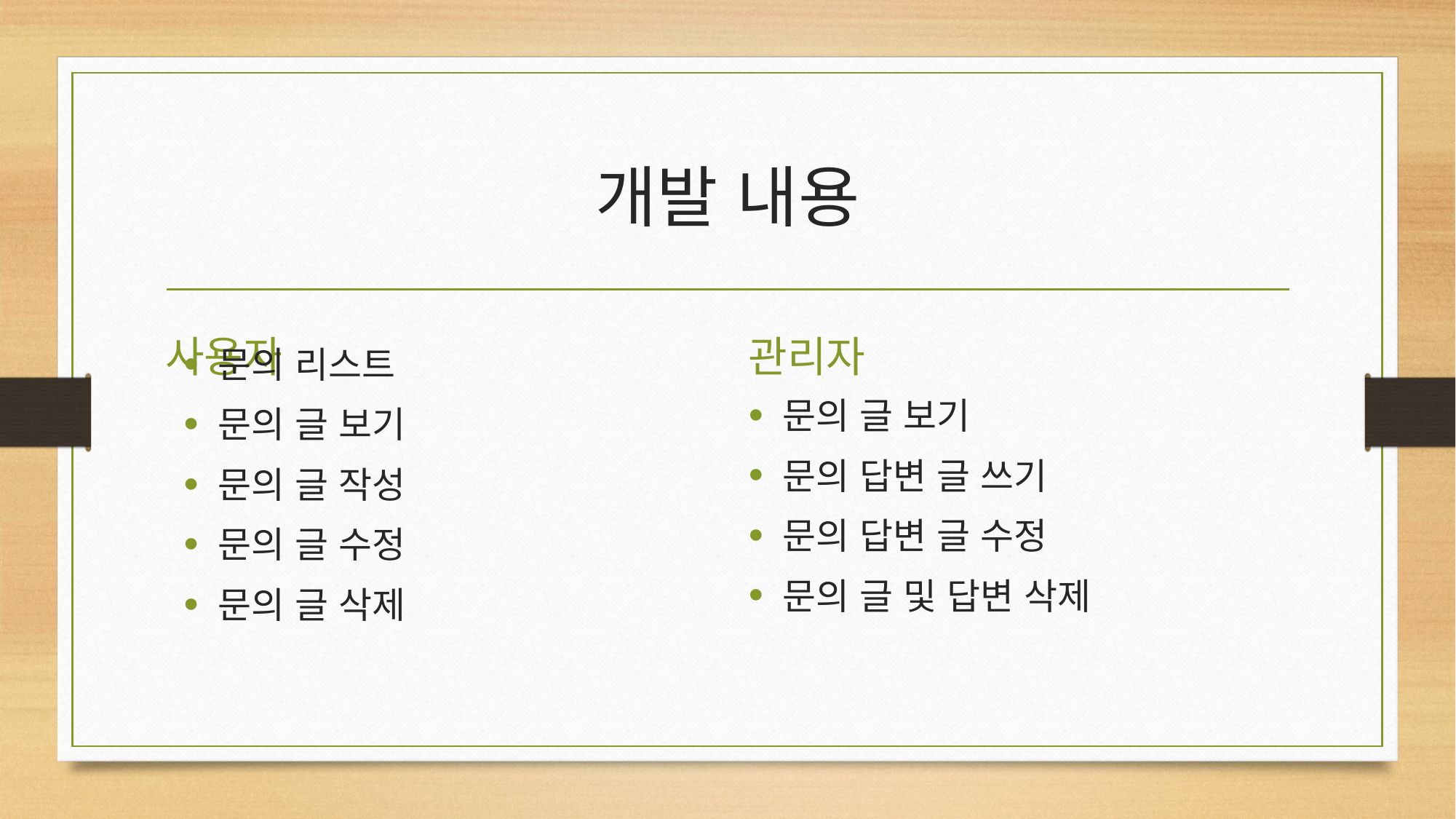

# 개발 내용
사용자
관리자
문의 리스트
문의 글 보기
문의 글 작성
문의 글 수정
문의 글 삭제
문의 글 보기
문의 답변 글 쓰기
문의 답변 글 수정
문의 글 및 답변 삭제